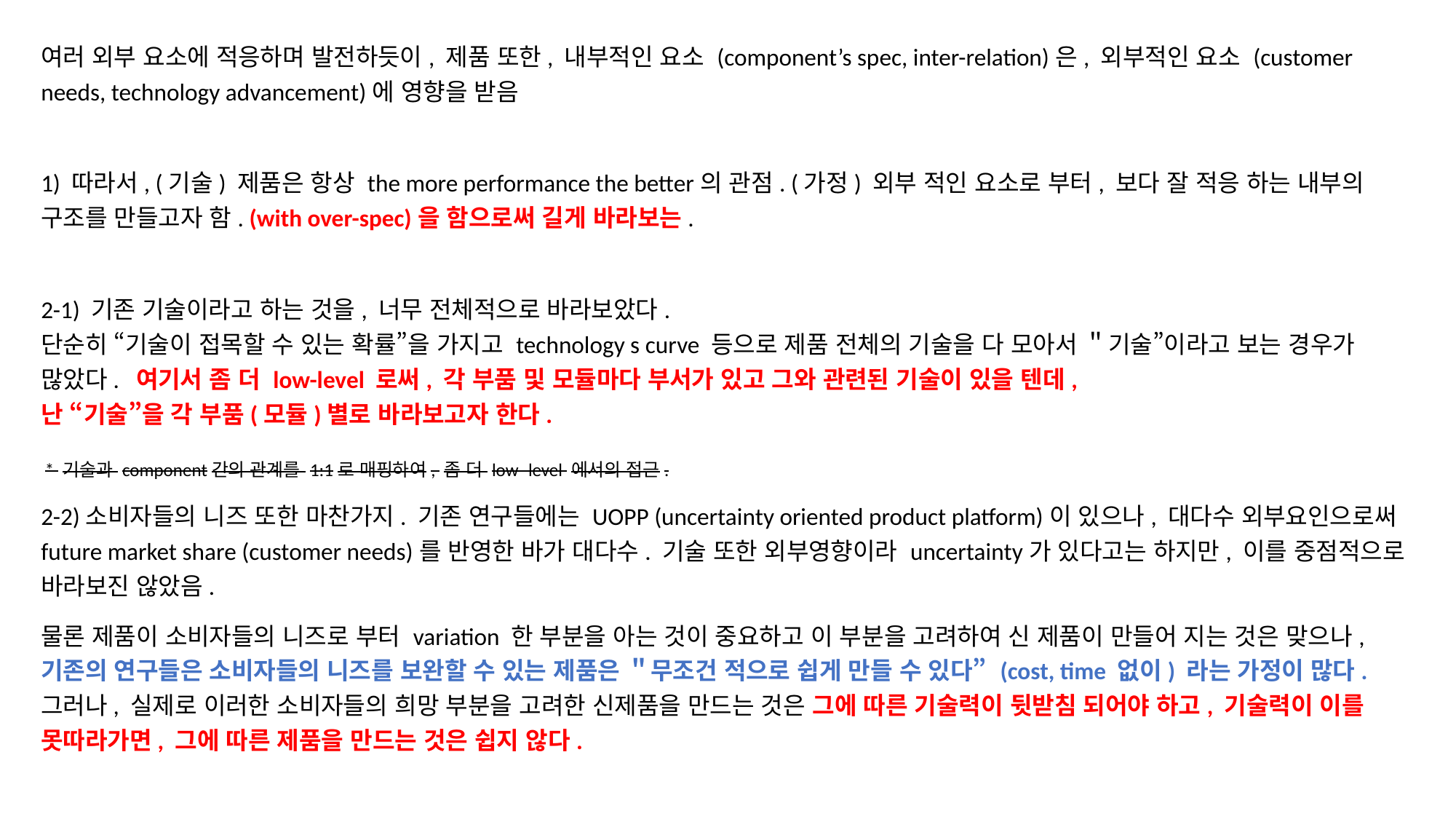

# With 진화론
여러 외부 요소에 적응하며 발전하듯이, 제품 또한, 내부적인 요소 (component’s spec, inter-relation)은, 외부적인 요소 (customer needs, technology advancement)에 영향을 받음

1) 따라서, (기술) 제품은 항상 the more performance the better의 관점. (가정) 외부 적인 요소로 부터, 보다 잘 적응 하는 내부의 구조를 만들고자 함. (with over-spec)을 함으로써 길게 바라보는.

2-1) 기존 기술이라고 하는 것을, 너무 전체적으로 바라보았다.
단순히 “기술이 접목할 수 있는 확률”을 가지고 technology s curve 등으로 제품 전체의 기술을 다 모아서 ＂기술”이라고 보는 경우가 많았다.  여기서 좀 더 low-level 로써, 각 부품 및 모듈마다 부서가 있고 그와 관련된 기술이 있을 텐데,
난 “기술”을 각 부품(모듈)별로 바라보고자 한다.
 * 기술과 component간의 관계를 1:1로 매핑하여, 좀 더 low -level 에서의 접근.
2-2)소비자들의 니즈 또한 마찬가지. 기존 연구들에는 UOPP (uncertainty oriented product platform)이 있으나, 대다수 외부요인으로써 future market share (customer needs)를 반영한 바가 대다수. 기술 또한 외부영향이라 uncertainty가 있다고는 하지만, 이를 중점적으로 바라보진 않았음.
물론 제품이 소비자들의 니즈로 부터 variation 한 부분을 아는 것이 중요하고 이 부분을 고려하여 신 제품이 만들어 지는 것은 맞으나, 기존의 연구들은 소비자들의 니즈를 보완할 수 있는 제품은 ＂무조건 적으로 쉽게 만들 수 있다” (cost, time 없이) 라는 가정이 많다. 그러나, 실제로 이러한 소비자들의 희망 부분을 고려한 신제품을 만드는 것은 그에 따른 기술력이 뒷받침 되어야 하고, 기술력이 이를 못따라가면, 그에 따른 제품을 만드는 것은 쉽지 않다.
제품이란 소비자들의 니즈를 (what) / 제품 (각 부품의 스팩) 으로 실현하는데 (how), 보다 더 나아가 각 부품들은 외부요소인 기술 발전으로 부터 발생한다.
*따라서, 기술 발전과 소비자들의 니즈는, 둘다 외적 요인이지만, direct mapping 이 아닌, 제품 (modules)로 부터 서로 communication 한다.